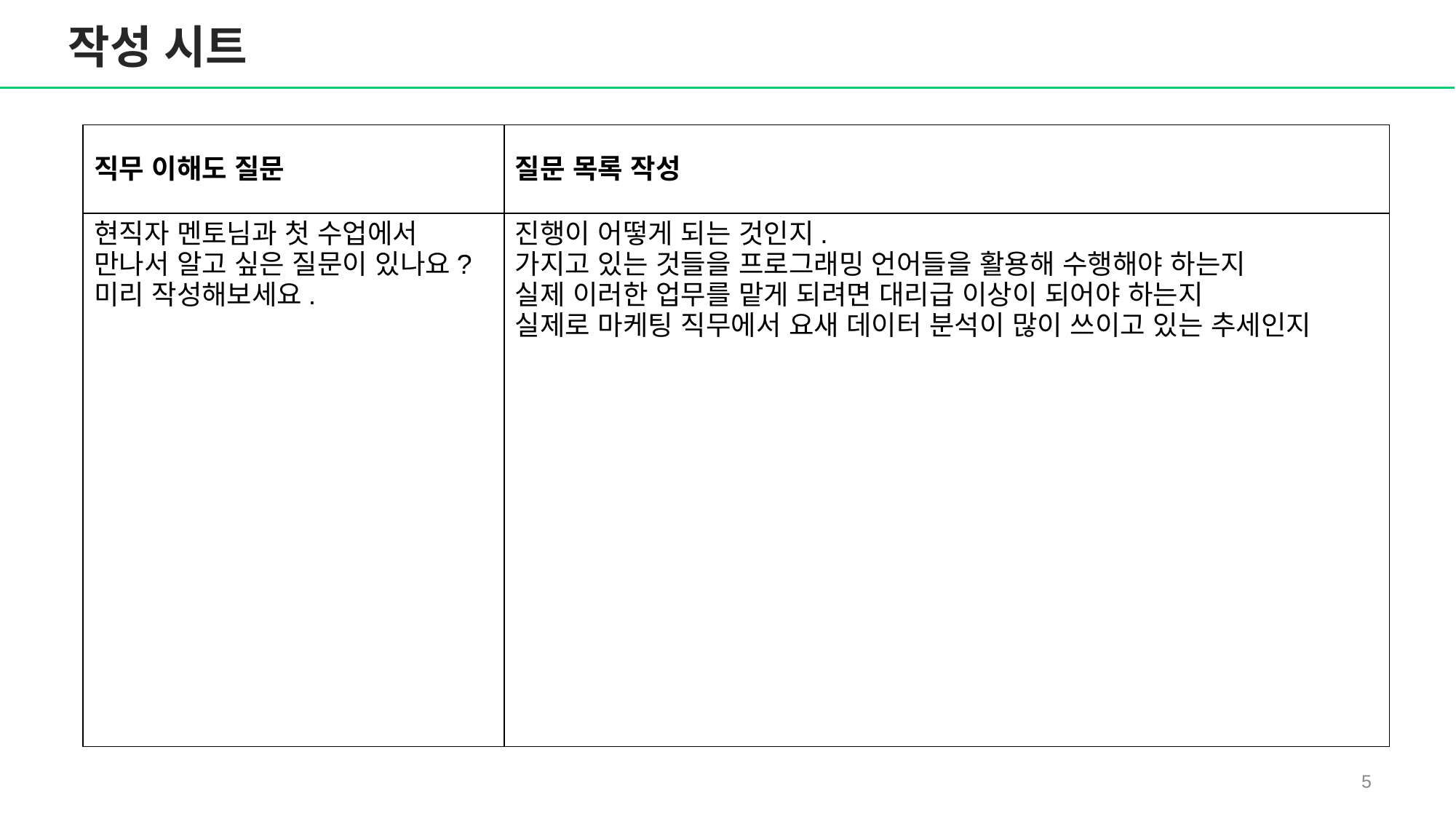

작성 시트
| 직무 이해도 질문 | 질문 목록 작성 |
| --- | --- |
| 현직자 멘토님과 첫 수업에서 만나서 알고 싶은 질문이 있나요? 미리 작성해보세요. | 진행이 어떻게 되는 것인지. 가지고 있는 것들을 프로그래밍 언어들을 활용해 수행해야 하는지 실제 이러한 업무를 맡게 되려면 대리급 이상이 되어야 하는지 실제로 마케팅 직무에서 요새 데이터 분석이 많이 쓰이고 있는 추세인지 |
5